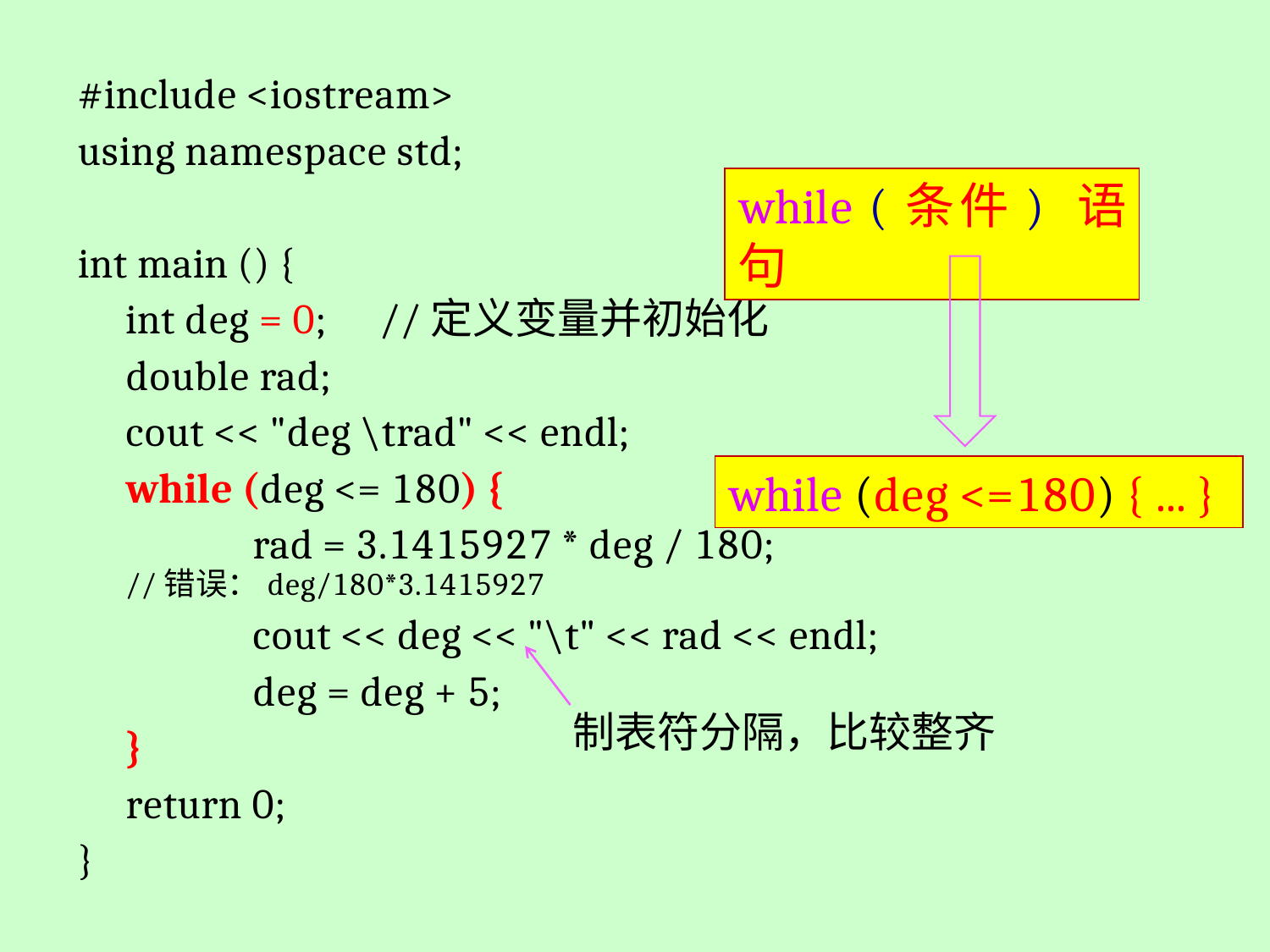

#include <iostream>
using namespace std;

int main () {
	int deg = 0;	//定义变量并初始化
	double rad;
	cout << "deg \trad" << endl;
	while (deg <= 180) {
		rad = 3.1415927 * deg / 180;   //错误：deg/180*3.1415927
		cout << deg << "\t" << rad << endl;
		deg = deg + 5;
	}
	return 0;
}
while (条件) 语句

while (deg <=180) { ... }
制表符分隔，比较整齐
45